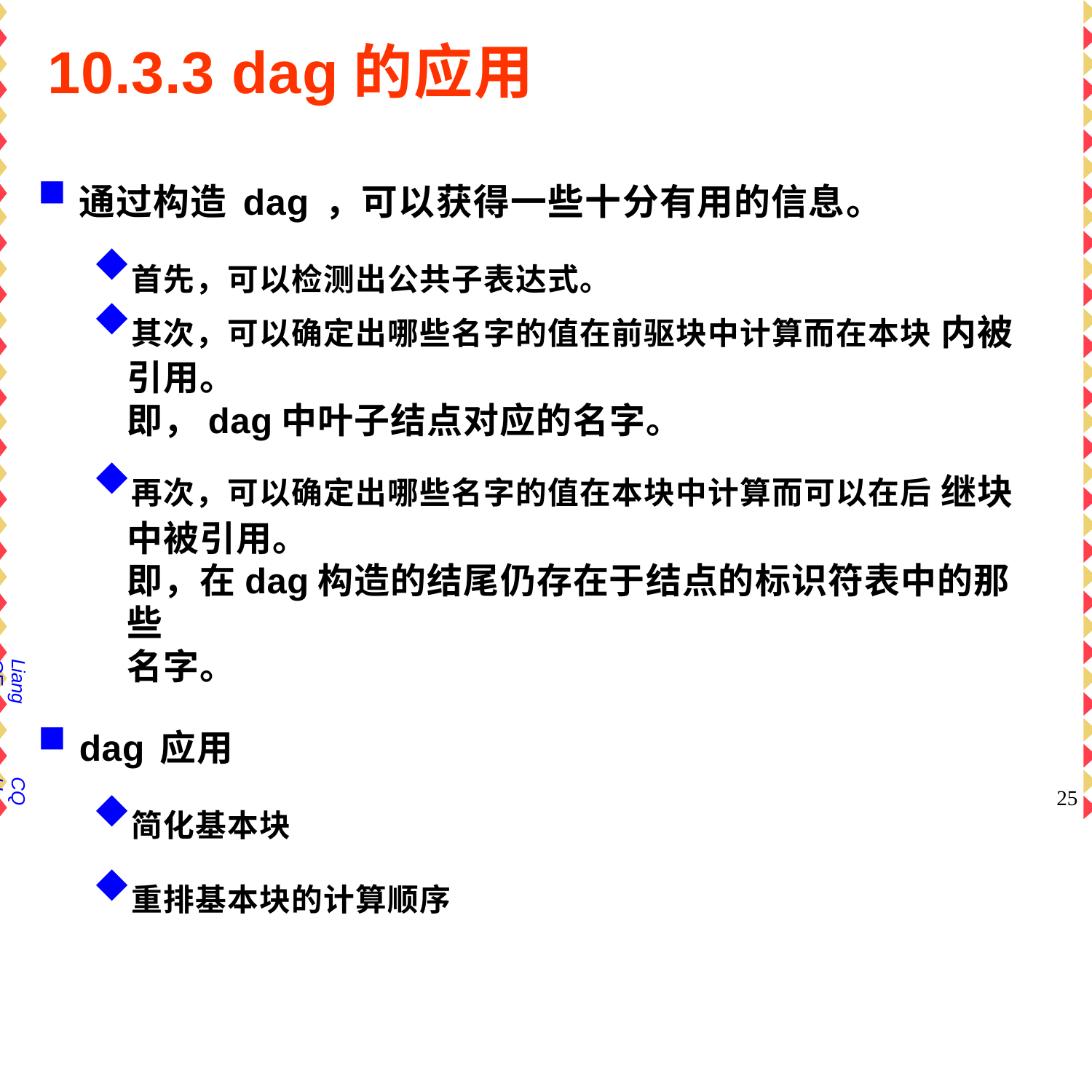

# 10.3.3 dag的应用
通过构造dag，可以获得一些十分有用的信息。
首先，可以检测出公共子表达式。
其次，可以确定出哪些名字的值在前驱块中计算而在本块 内被引用。
即，dag中叶子结点对应的名字。
再次，可以确定出哪些名字的值在本块中计算而可以在后 继块中被引用。
即，在dag构造的结尾仍存在于结点的标识符表中的那些
名字。
dag应用
简化基本块
重排基本块的计算顺序
Liang GE
CQU
25